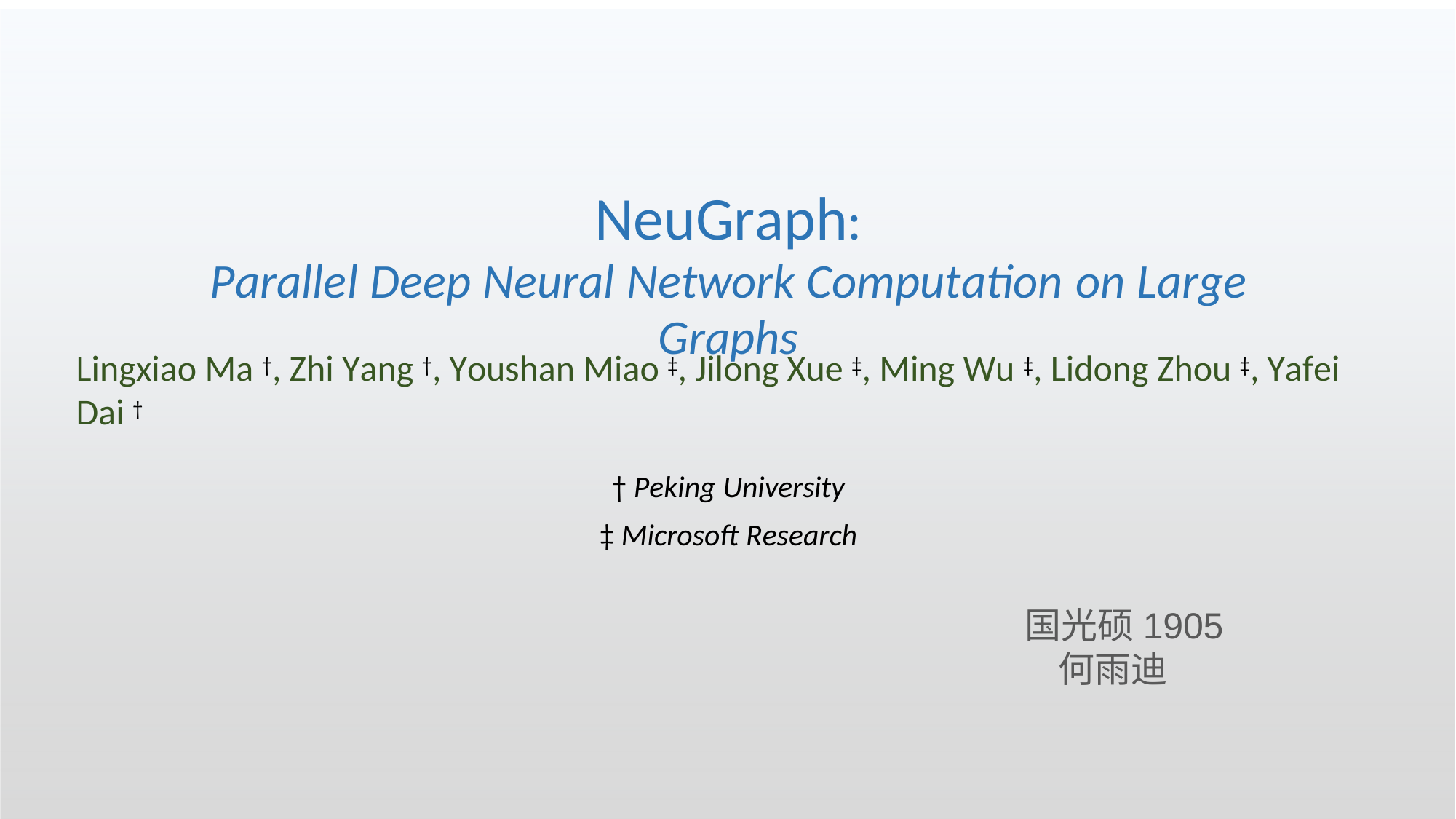

# NeuGraph:
Parallel Deep Neural Network Computation on Large Graphs

Lingxiao Ma †, Zhi Yang †, Youshan Miao ‡, Jilong Xue ‡, Ming Wu ‡, Lidong Zhou ‡, Yafei Dai †

† Peking University
‡ Microsoft Research
国光硕1905
   何雨迪